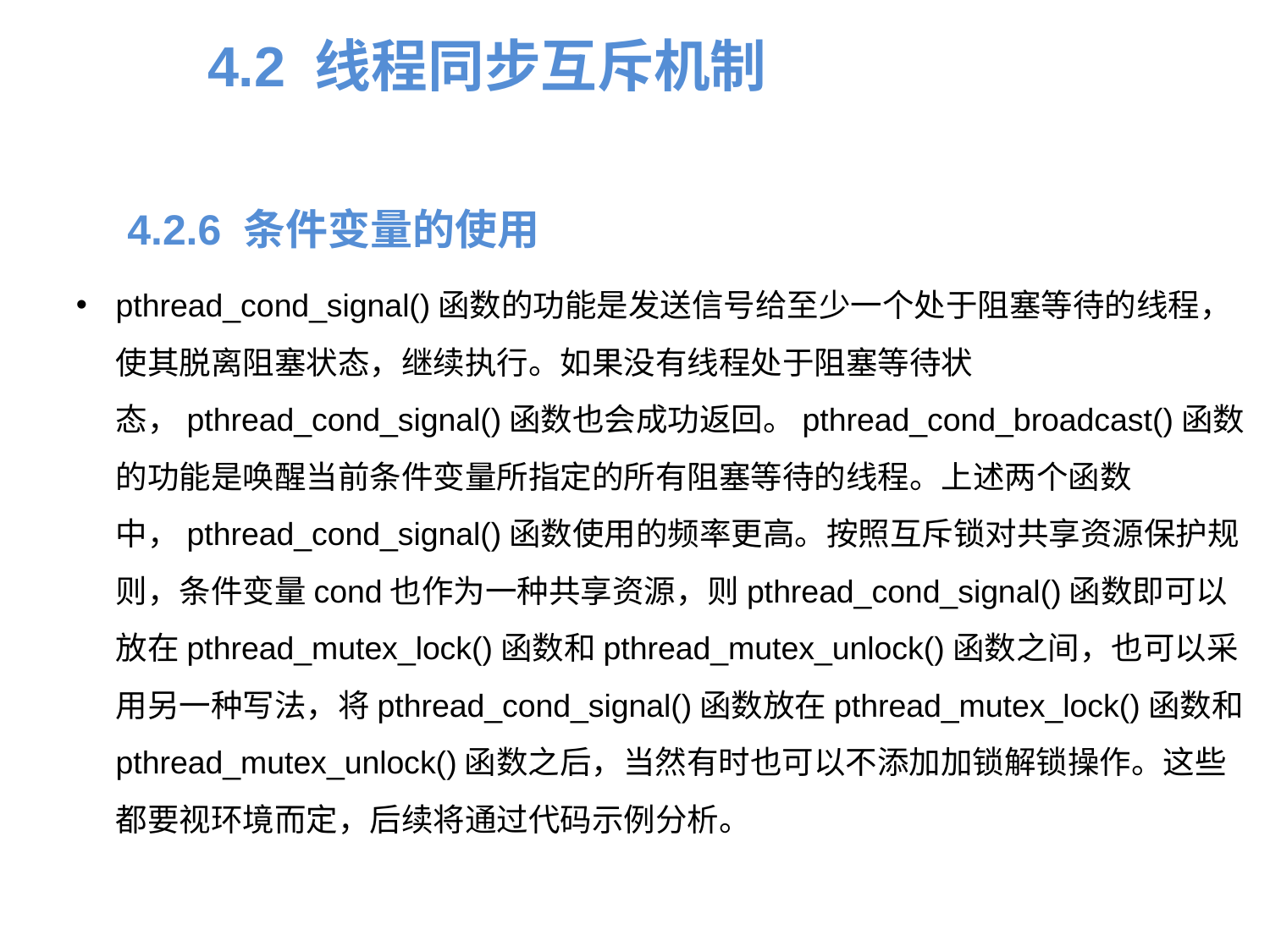

4.2 线程同步互斥机制
4.2.6 条件变量的使用
pthread_cond_signal()函数的功能是发送信号给至少一个处于阻塞等待的线程，使其脱离阻塞状态，继续执行。如果没有线程处于阻塞等待状态，pthread_cond_signal()函数也会成功返回。pthread_cond_broadcast()函数的功能是唤醒当前条件变量所指定的所有阻塞等待的线程。上述两个函数中，pthread_cond_signal()函数使用的频率更高。按照互斥锁对共享资源保护规则，条件变量cond也作为一种共享资源，则pthread_cond_signal()函数即可以放在pthread_mutex_lock()函数和pthread_mutex_unlock()函数之间，也可以采用另一种写法，将pthread_cond_signal()函数放在pthread_mutex_lock()函数和pthread_mutex_unlock()函数之后，当然有时也可以不添加加锁解锁操作。这些都要视环境而定，后续将通过代码示例分析。